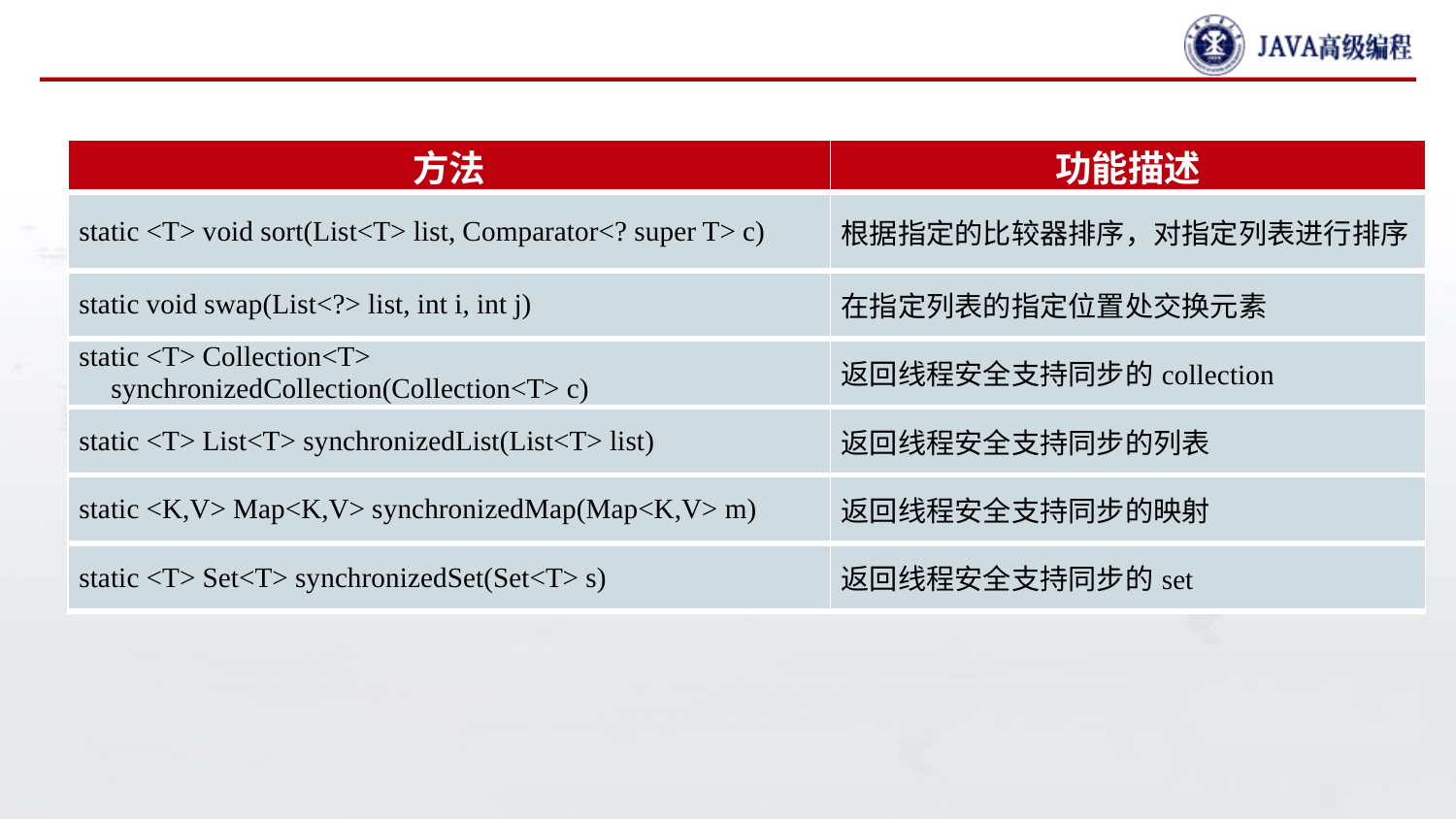

#
| 方法 | 功能描述 |
| --- | --- |
| static <T> void sort(List<T> list, Comparator<? super T> c) | 根据指定的比较器排序，对指定列表进行排序 |
| static void swap(List<?> list, int i, int j) | 在指定列表的指定位置处交换元素 |
| static <T> Collection<T> synchronizedCollection(Collection<T> c) | 返回线程安全支持同步的collection |
| static <T> List<T> synchronizedList(List<T> list) | 返回线程安全支持同步的列表 |
| static <K,V> Map<K,V> synchronizedMap(Map<K,V> m) | 返回线程安全支持同步的映射 |
| static <T> Set<T> synchronizedSet(Set<T> s) | 返回线程安全支持同步的set |